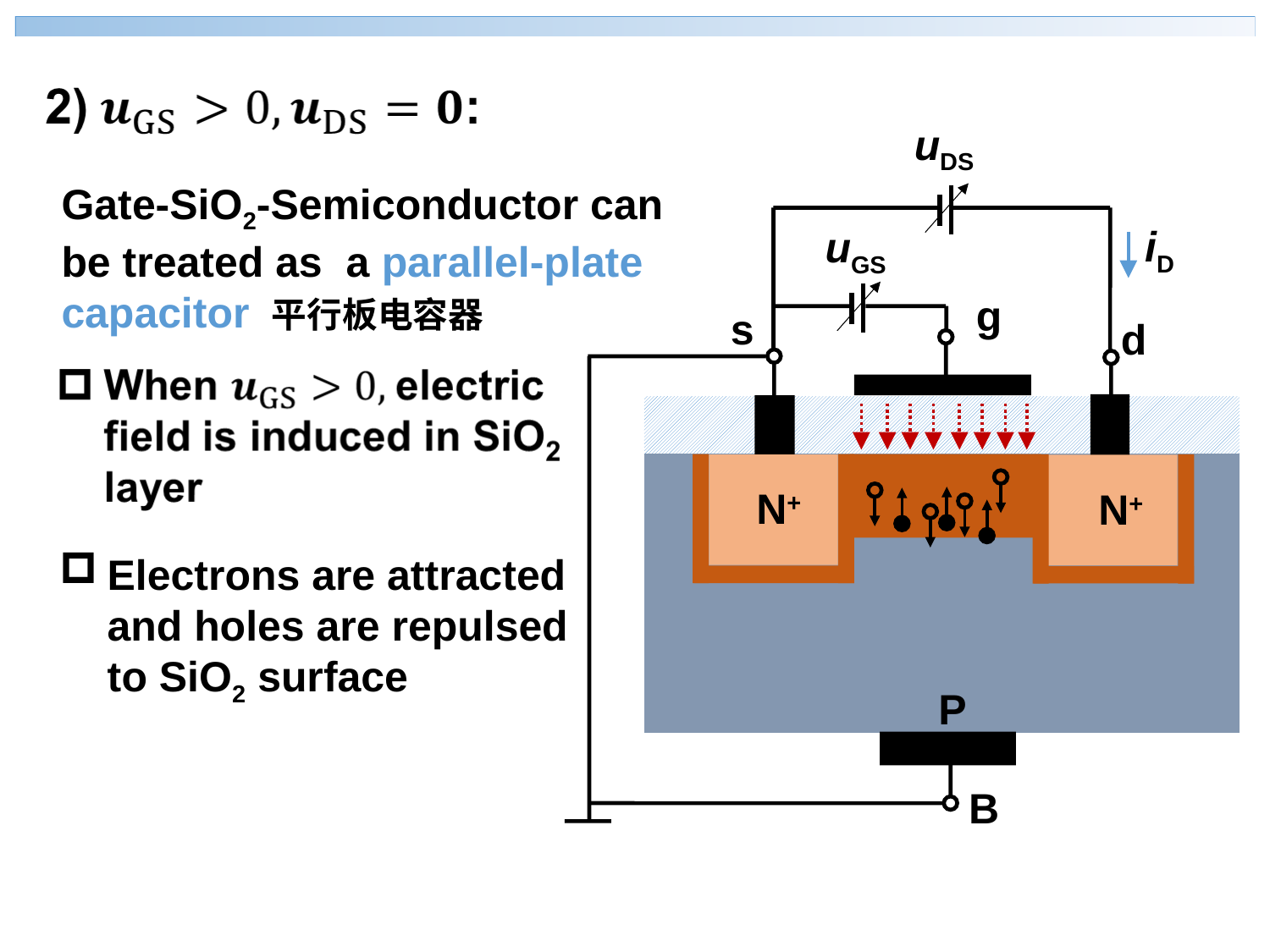

uDS

uGS

g
d

P

B

s

N+
N+

iD
Gate-SiO2-Semiconductor can be treated as  a parallel-plate capacitor 平行板电容器

Electrons are attracted and holes are repulsed to SiO2 surface